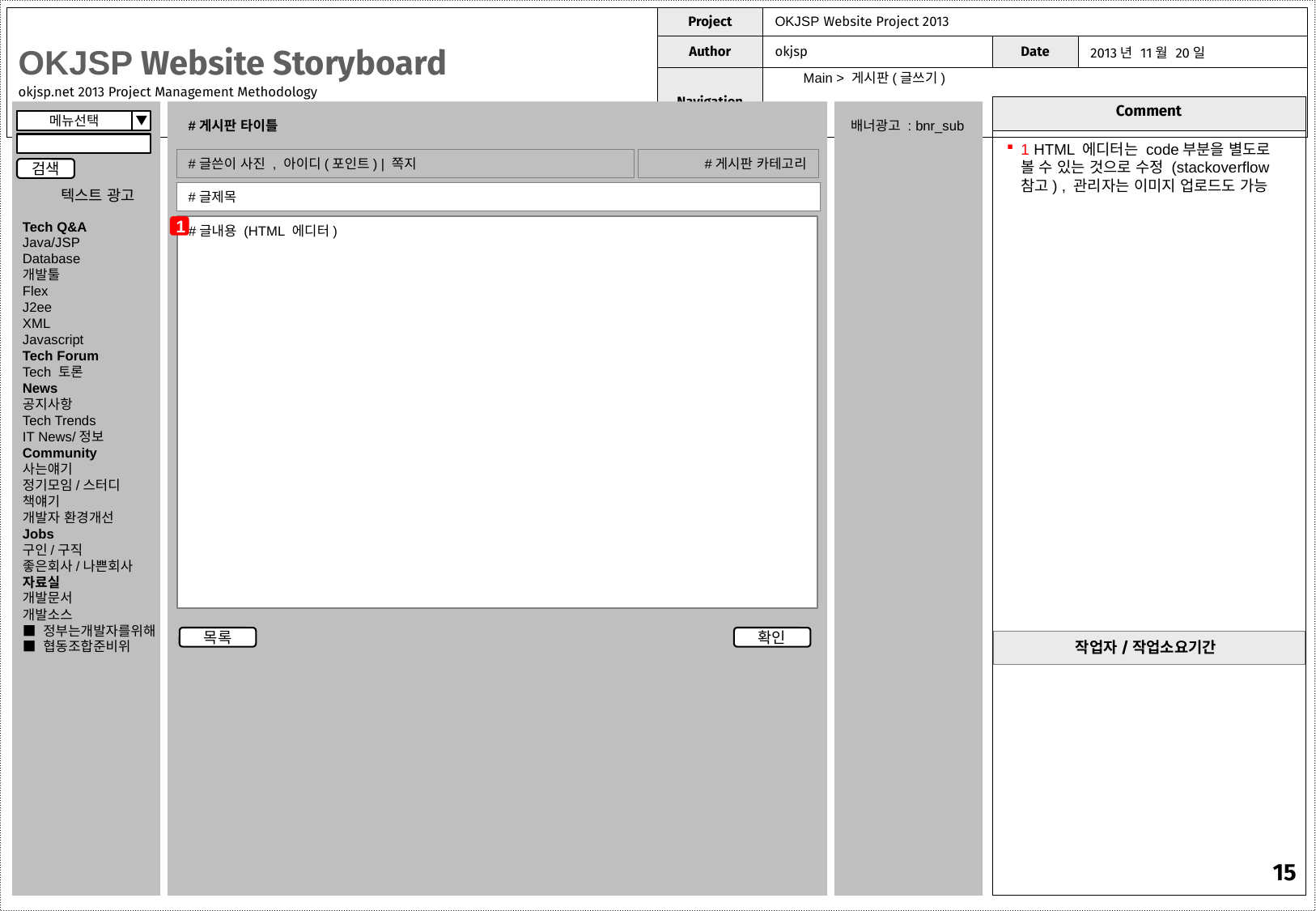

Main > 게시판(글쓰기)

메뉴선택

#게시판 타이틀
배너광고 : bnr_sub
1 HTML 에디터는 code부분을 별도로 볼 수 있는 것으로 수정 (stackoverflow참고) , 관리자는 이미지 업로드도 가능

#글쓴이 사진 , 아이디(포인트) | 쪽지
#게시판 카테고리
검색
텍스트 광고
#글제목
Tech Q&A
Java/JSP
Database
개발툴
Flex
J2ee
XML
Javascript
Tech Forum
Tech 토론
News
공지사항
Tech Trends
IT News/정보
Community
사는얘기
정기모임/스터디
책얘기
개발자 환경개선
Jobs
구인/구직
좋은회사/나쁜회사
자료실
개발문서
개발소스
■ 정부는개발자를위해
■ 협동조합준비위
1

#글내용 (HTML 에디터)
목록
확인
15